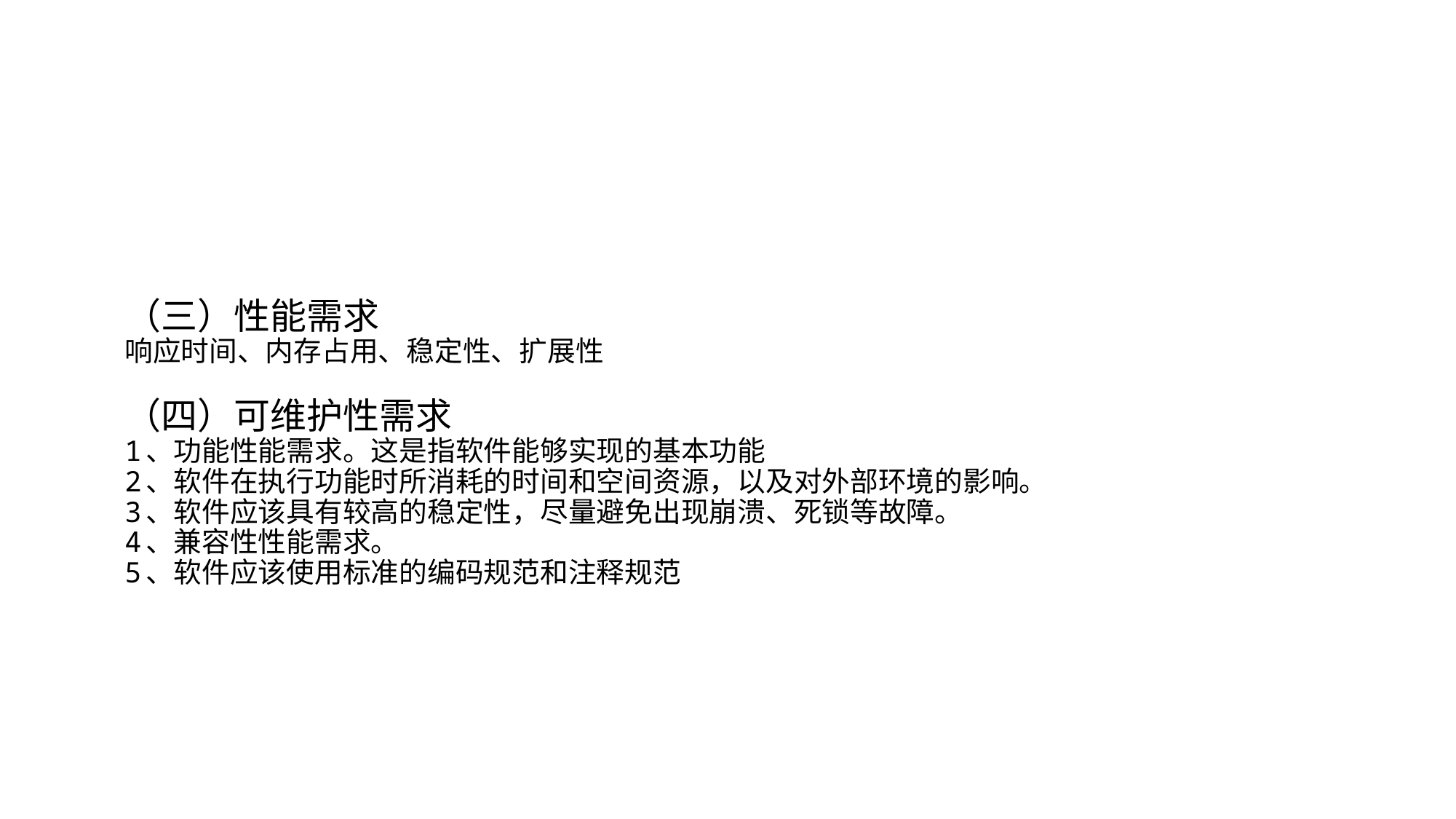

# （三）性能需求 响应时间、内存占用、稳定性、扩展性 （四）可维护性需求 1、功能性能需求。这是指软件能够实现的基本功能 2、软件在执行功能时所消耗的时间和空间资源，以及对外部环境的影响。 3、软件应该具有较高的稳定性，尽量避免出现崩溃、死锁等故障。 4、兼容性性能需求。 5、软件应该使用标准的编码规范和注释规范